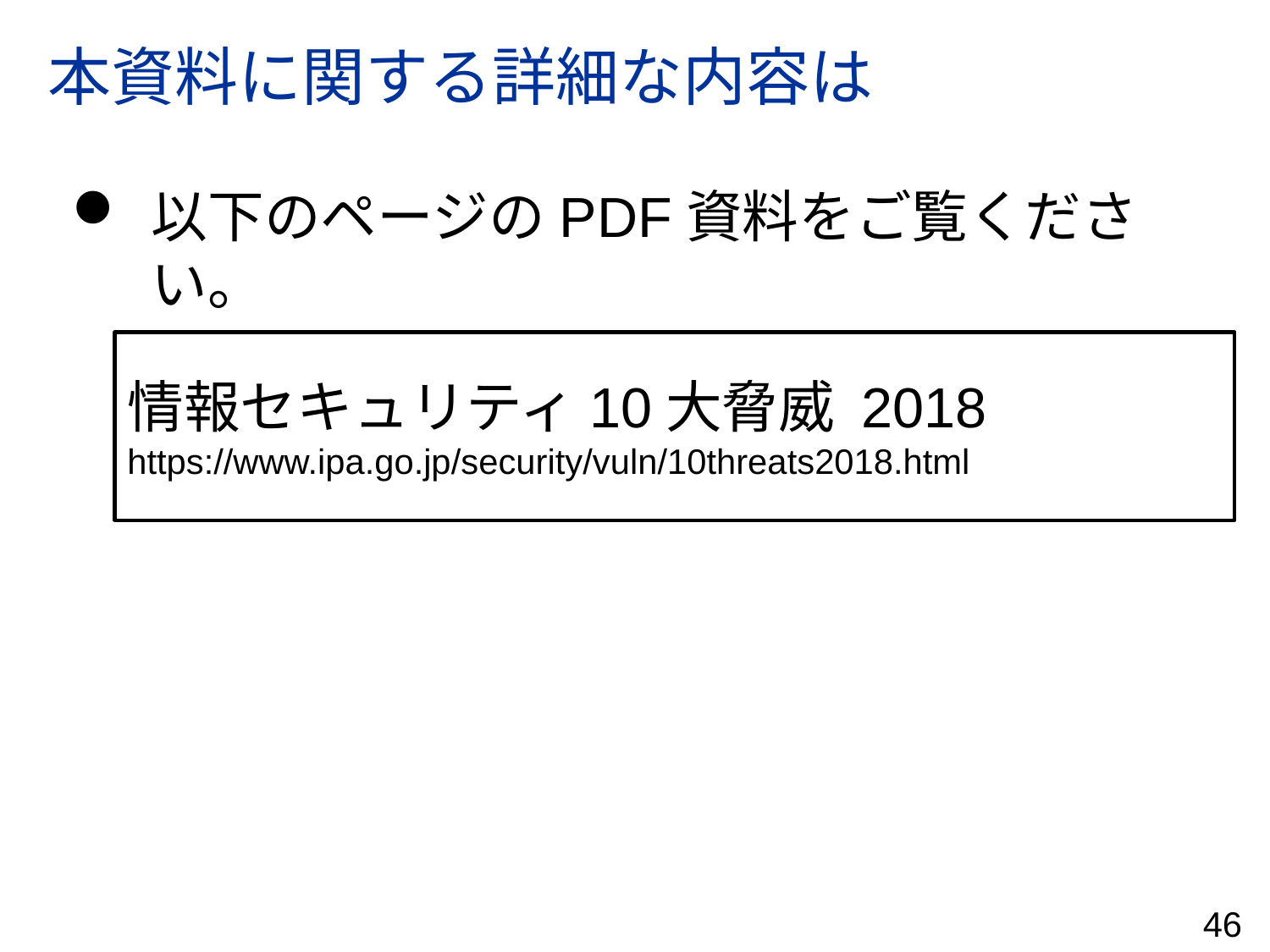

# 本資料に関する詳細な内容は
以下のページのPDF資料をご覧ください。
情報セキュリティ10大脅威 2018
https://www.ipa.go.jp/security/vuln/10threats2018.html
46